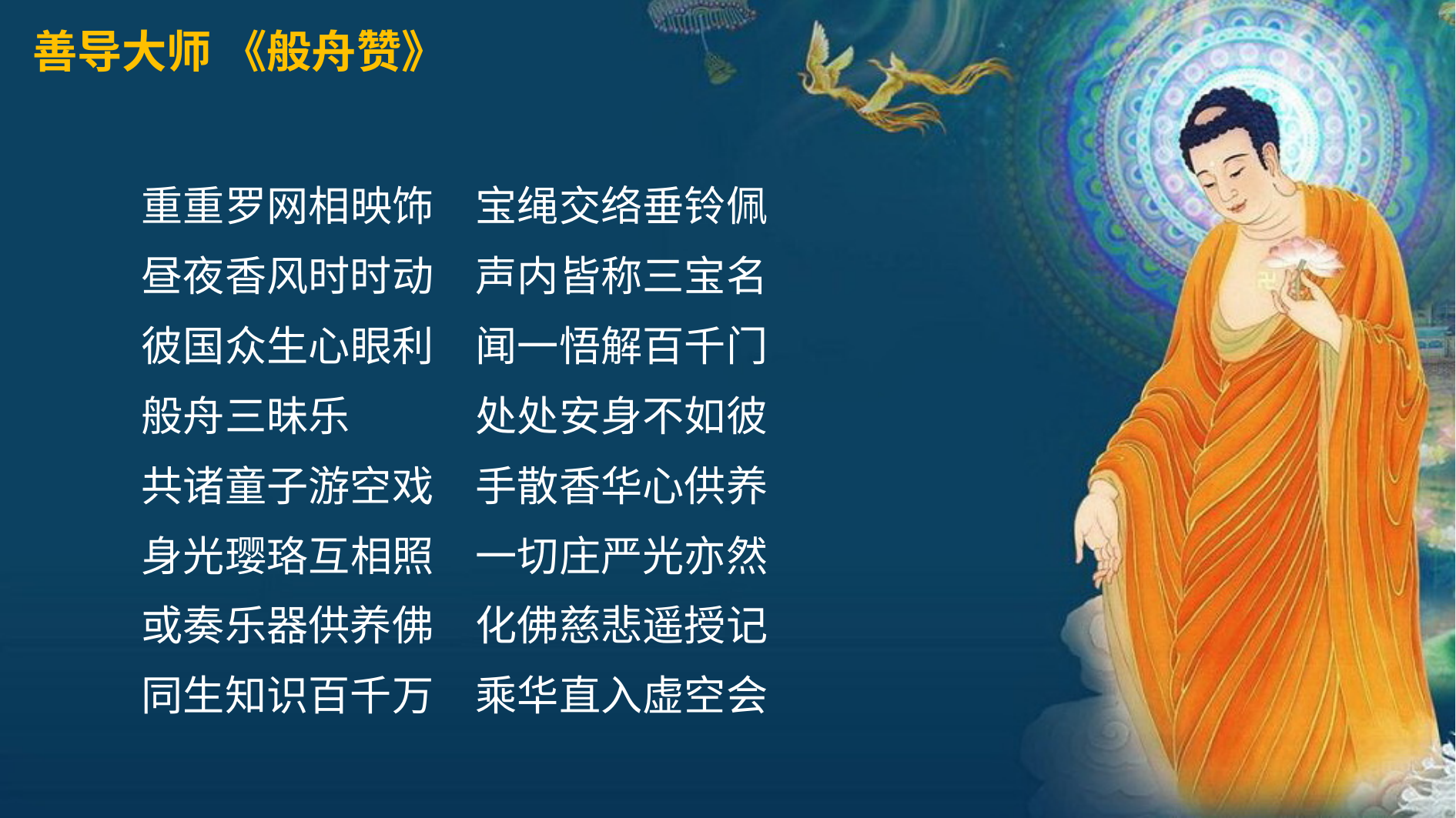

善导大师 《般舟赞》

重重罗网相映饰　宝绳交络垂铃佩
昼夜香风时时动　声内皆称三宝名
彼国众生心眼利　闻一悟解百千门
般舟三昧乐　　　处处安身不如彼
共诸童子游空戏　手散香华心供养
身光璎珞互相照　一切庄严光亦然
或奏乐器供养佛　化佛慈悲遥授记
同生知识百千万　乘华直入虚空会